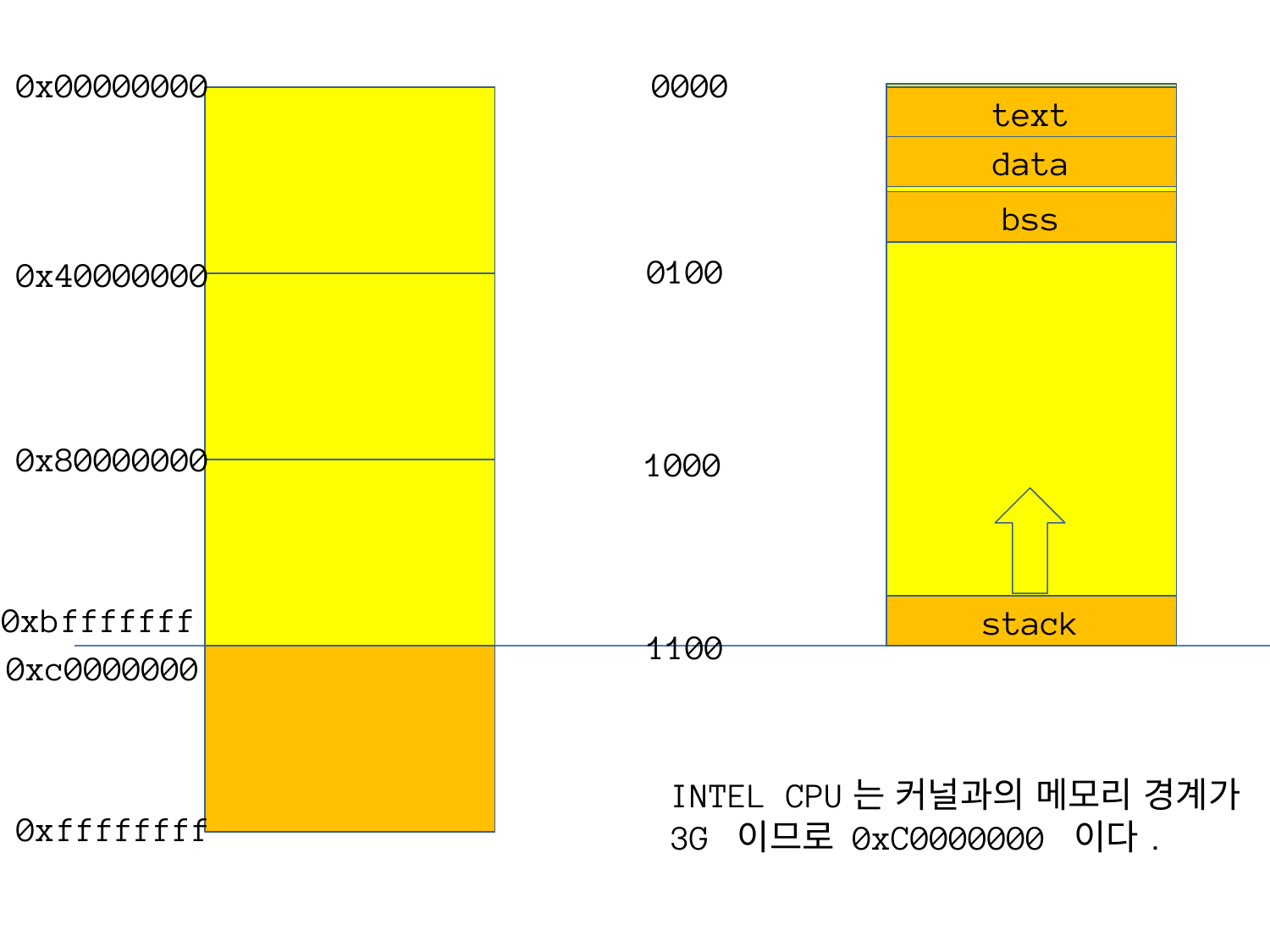

0x00000000
0000

text
data
bss
0100
0x40000000

0x80000000
1000

0xbfffffff
stack
1100
0xc0000000

INTEL CPU는 커널과의 메모리 경계가
3G 이므로 0xC0000000 이다.
0xffffffff